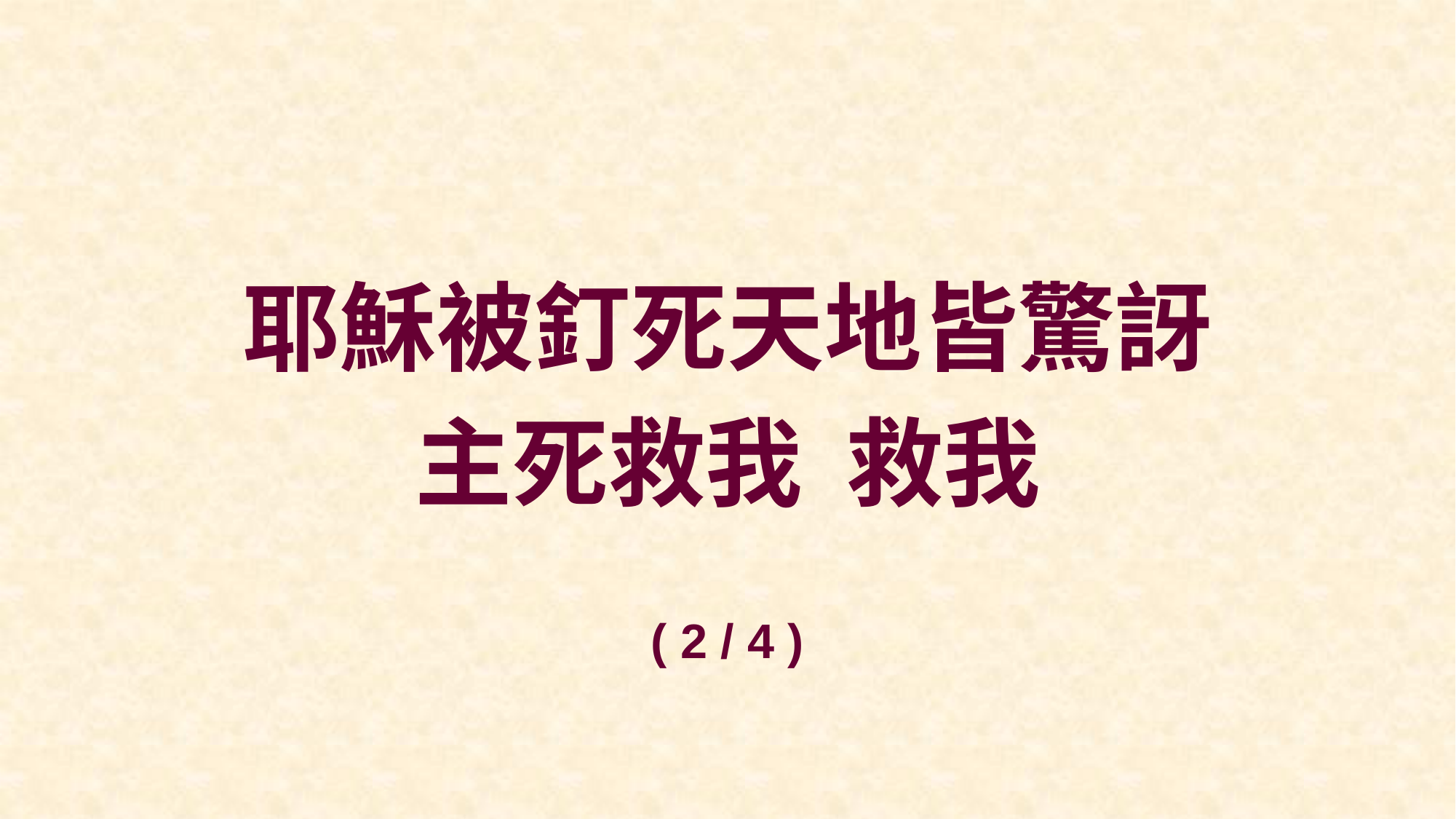

耶穌被釘死天地皆驚訝
主死救我  救我
( 2 / 4 )